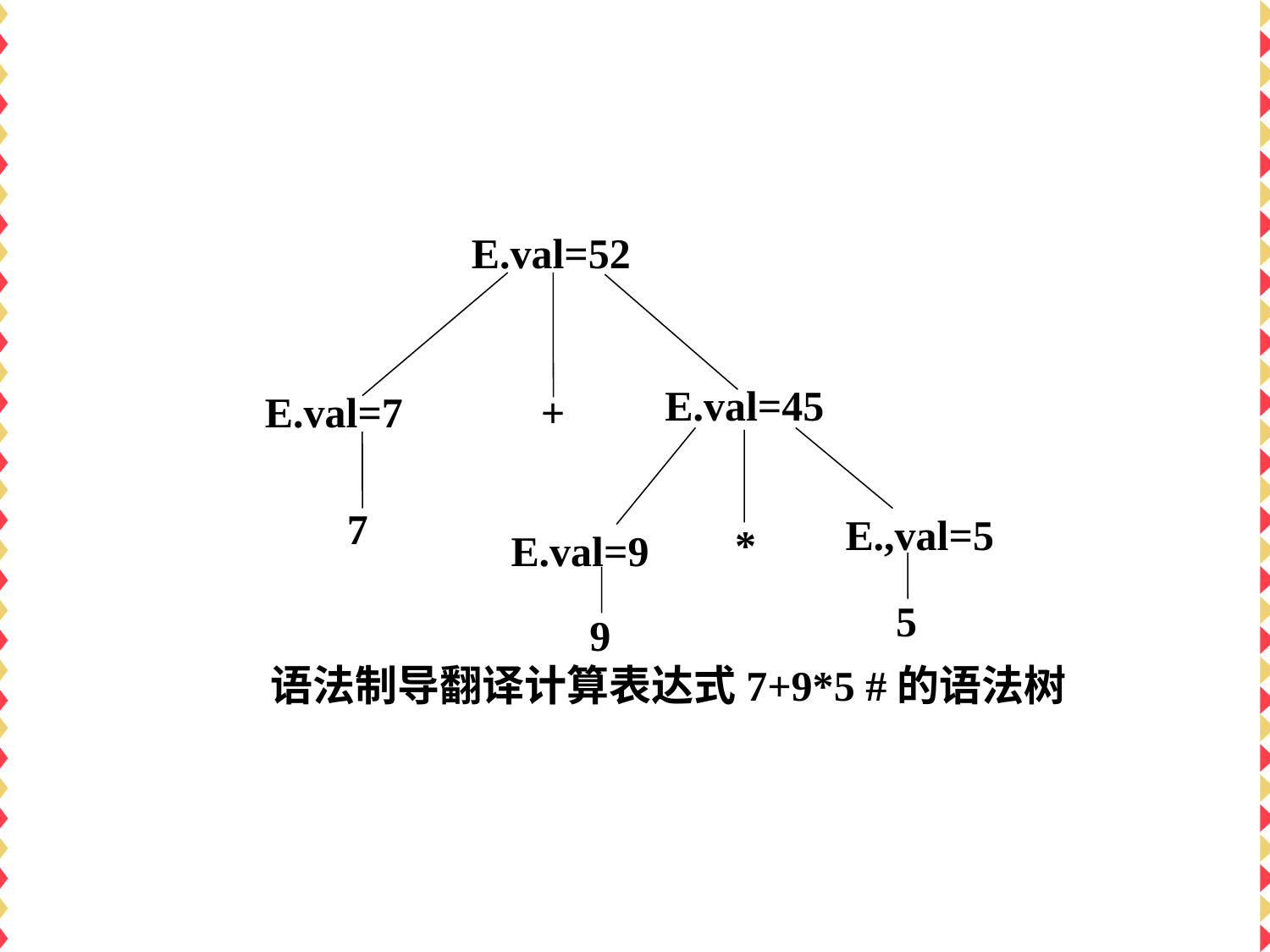

E.val=52

E.val=45
E.val=7
+

7
E.,val=5
*
E.val=9

5
9
语法制导翻译计算表达式7+9*5 #的语法树